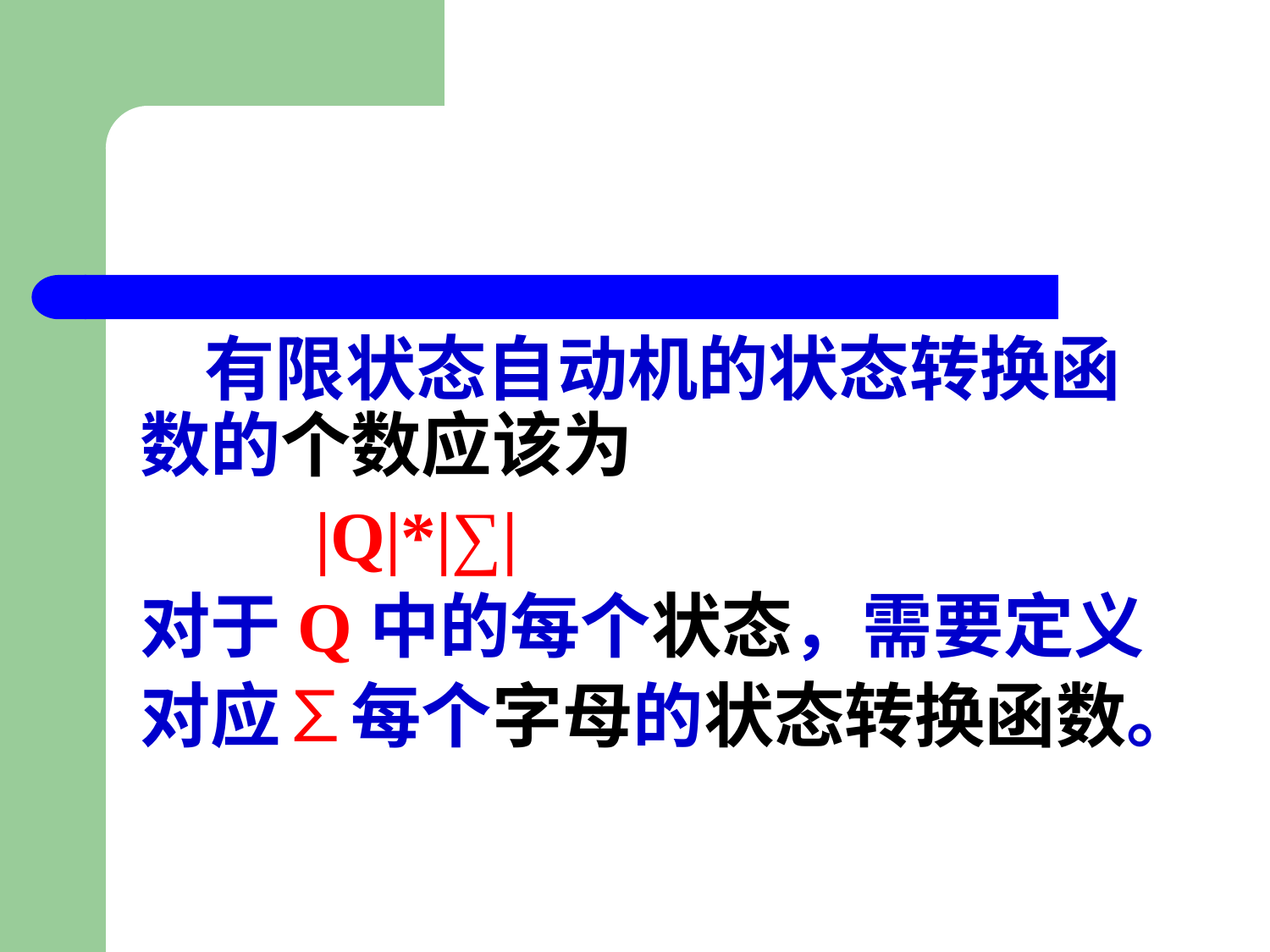

#
   有限状态自动机的状态转换函数的个数应该为
          |Q|*|∑|
对于Q中的每个状态，需要定义
对应∑每个字母的状态转换函数。